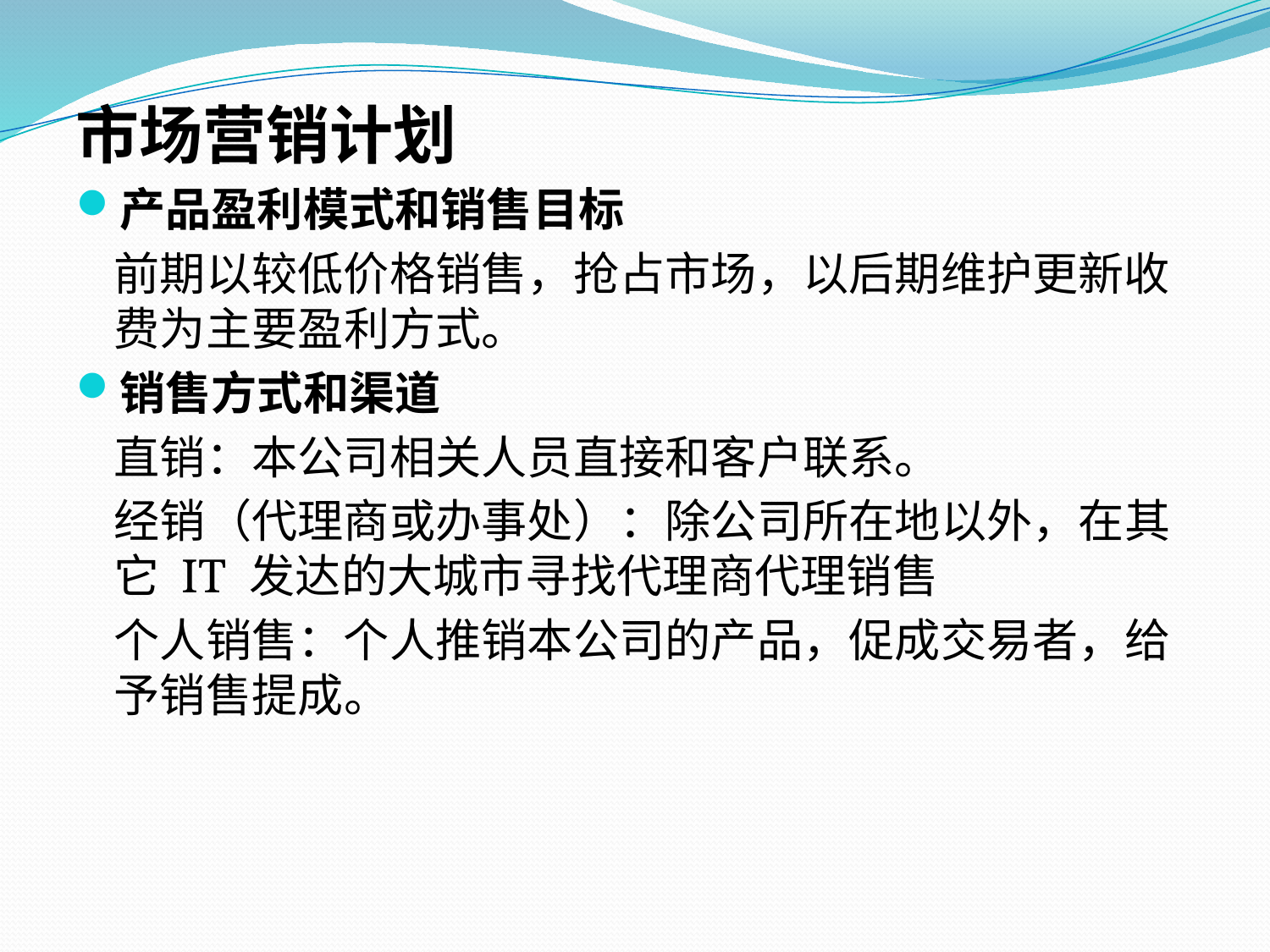

市场营销计划
产品盈利模式和销售目标
	前期以较低价格销售，抢占市场，以后期维护更新收费为主要盈利方式。
销售方式和渠道
	直销：本公司相关人员直接和客户联系。
	经销（代理商或办事处）：除公司所在地以外，在其它 IT 发达的大城市寻找代理商代理销售
	个人销售：个人推销本公司的产品，促成交易者，给予销售提成。